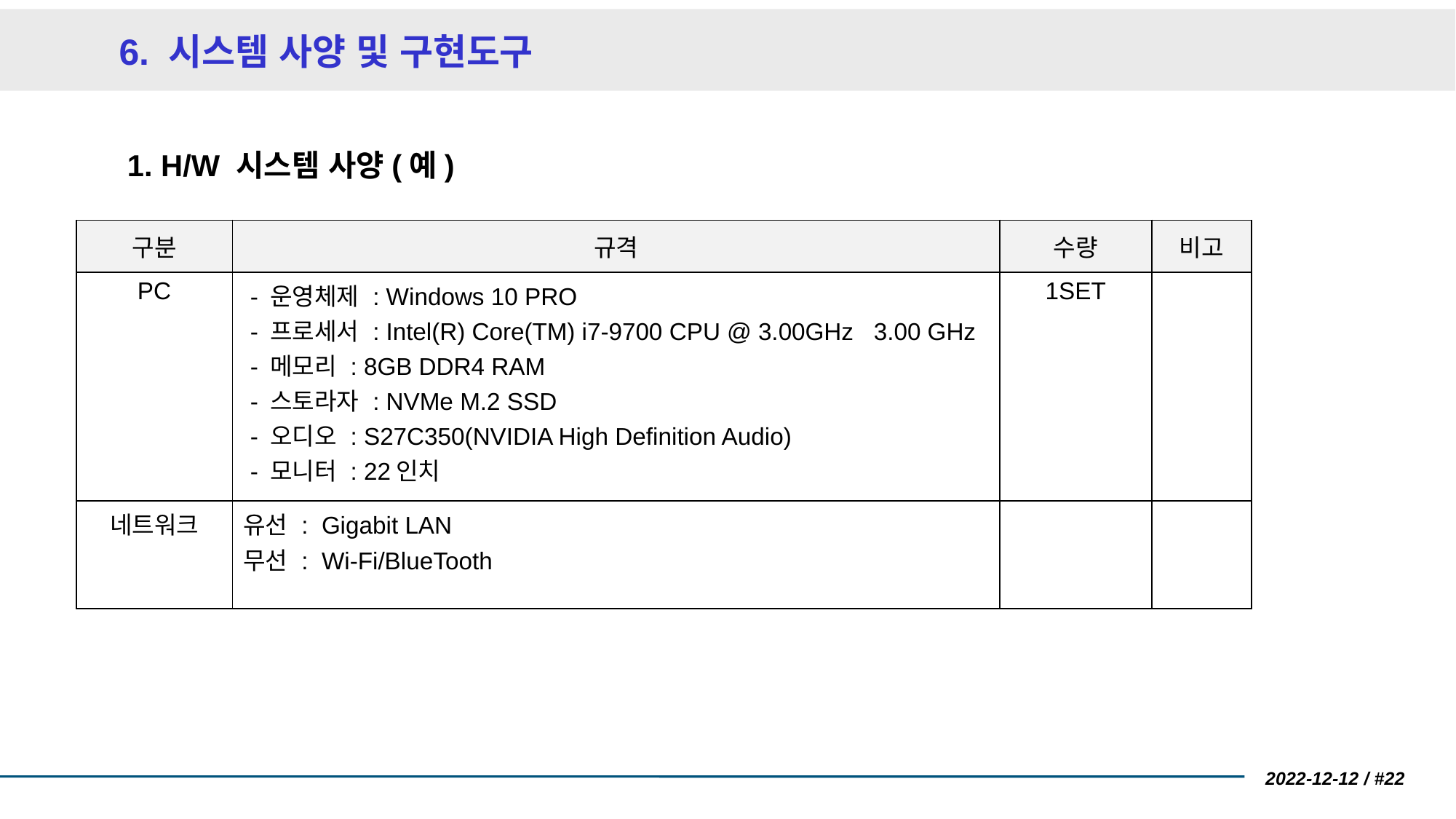

# 6. 시스템 사양 및 구현도구
 1. H/W 시스템 사양(예)

| 구분 | 규격 | 수량 | 비고 |
| --- | --- | --- | --- |
| PC | - 운영체제 : Windows 10 PRO - 프로세서 : Intel(R) Core(TM) i7-9700 CPU @ 3.00GHz 3.00 GHz - 메모리 : 8GB DDR4 RAM - 스토라자 : NVMe M.2 SSD - 오디오 : S27C350(NVIDIA High Definition Audio) - 모니터 : 22인치 | 1SET |  |
| 네트워크 | 유선 : Gigabit LAN 무선 : Wi-Fi/BlueTooth |  |  |